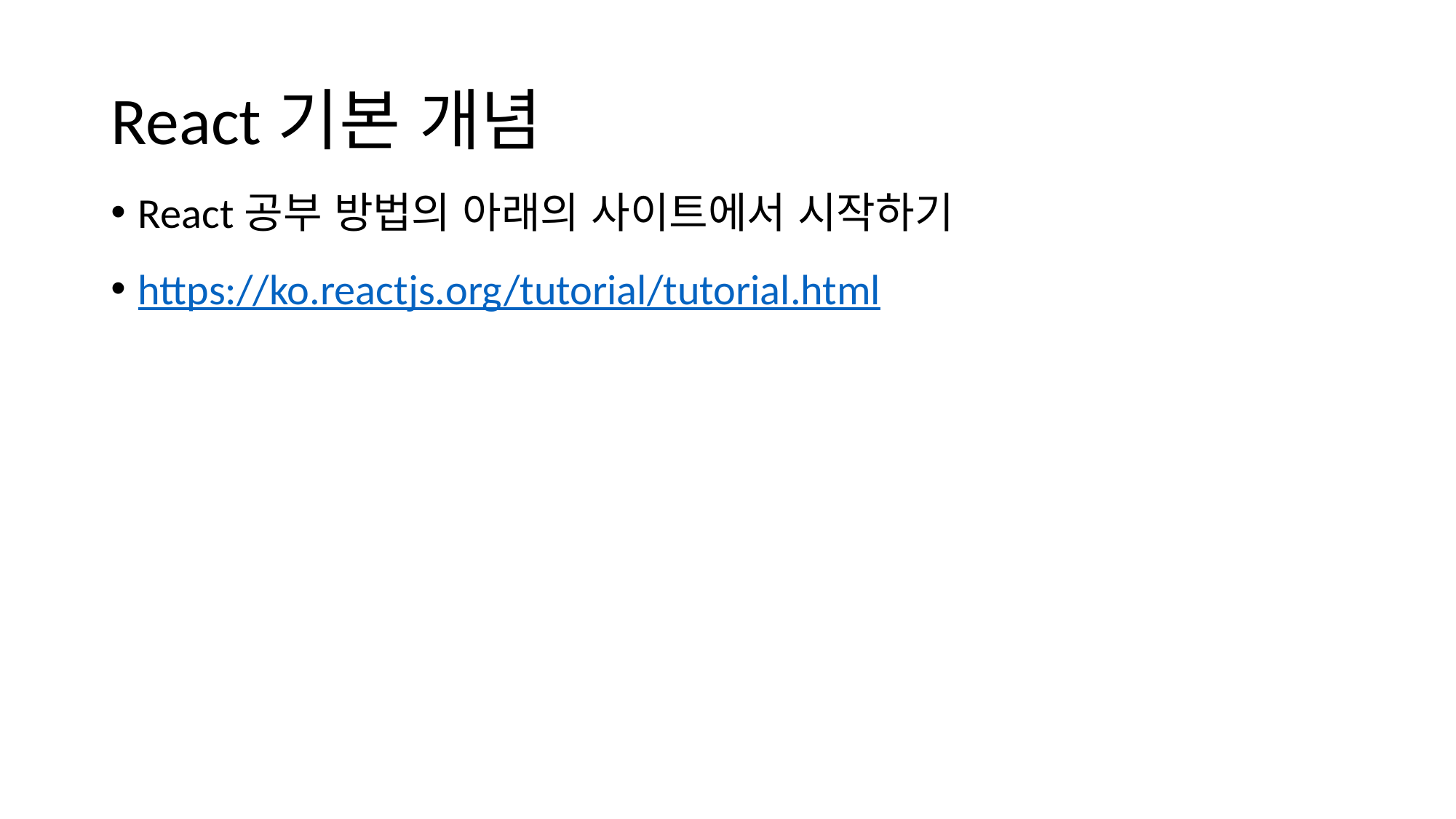

# React기본 개념
React공부 방법의 아래의 사이트에서 시작하기
https://ko.reactjs.org/tutorial/tutorial.html